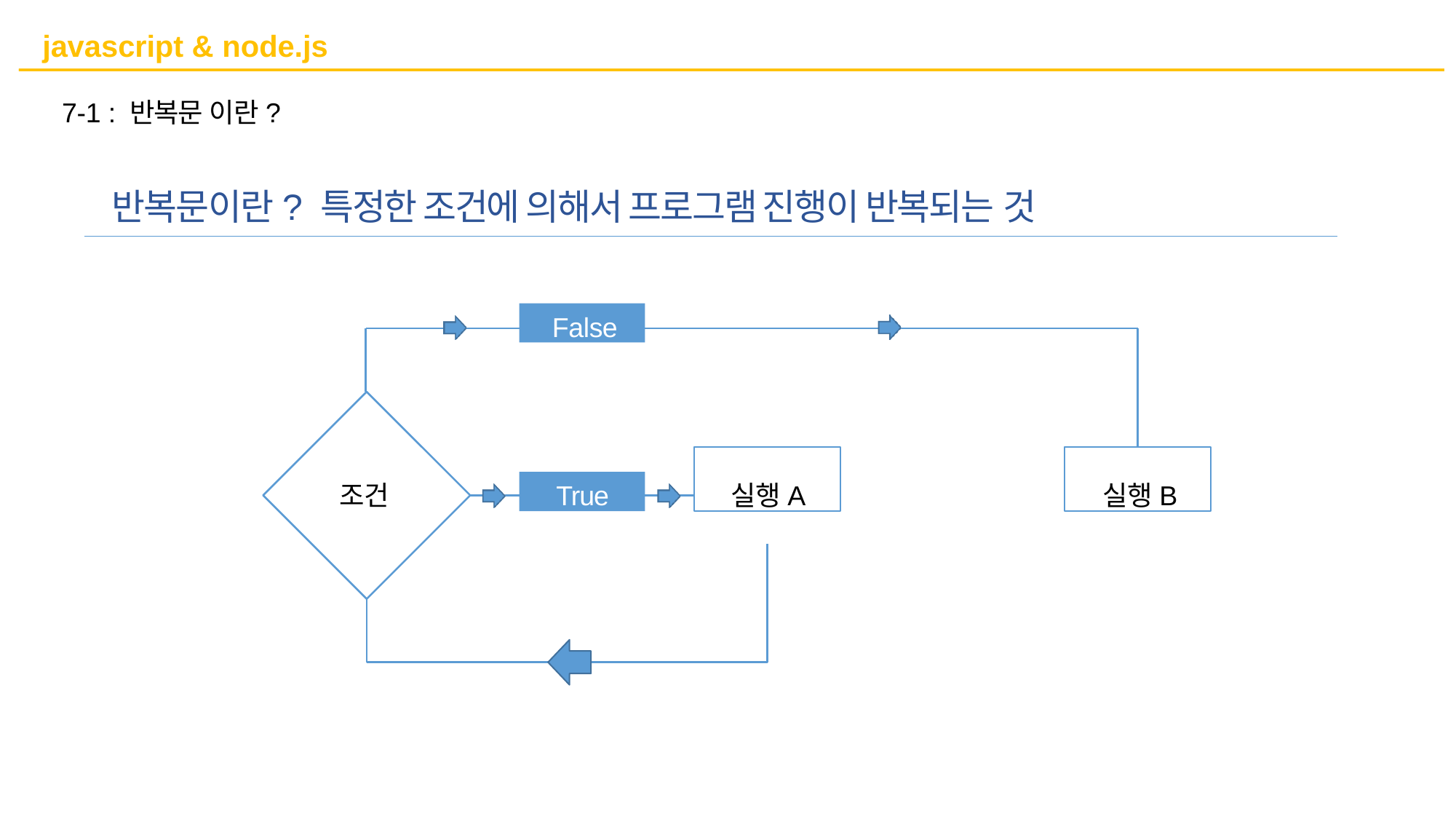

# javascript & node.js

7-1 : 반복문 이란?

반복문이란? 특정한 조건에 의해서 프로그램 진행이 반복되는 것

False

실행A
실행B
True
조건